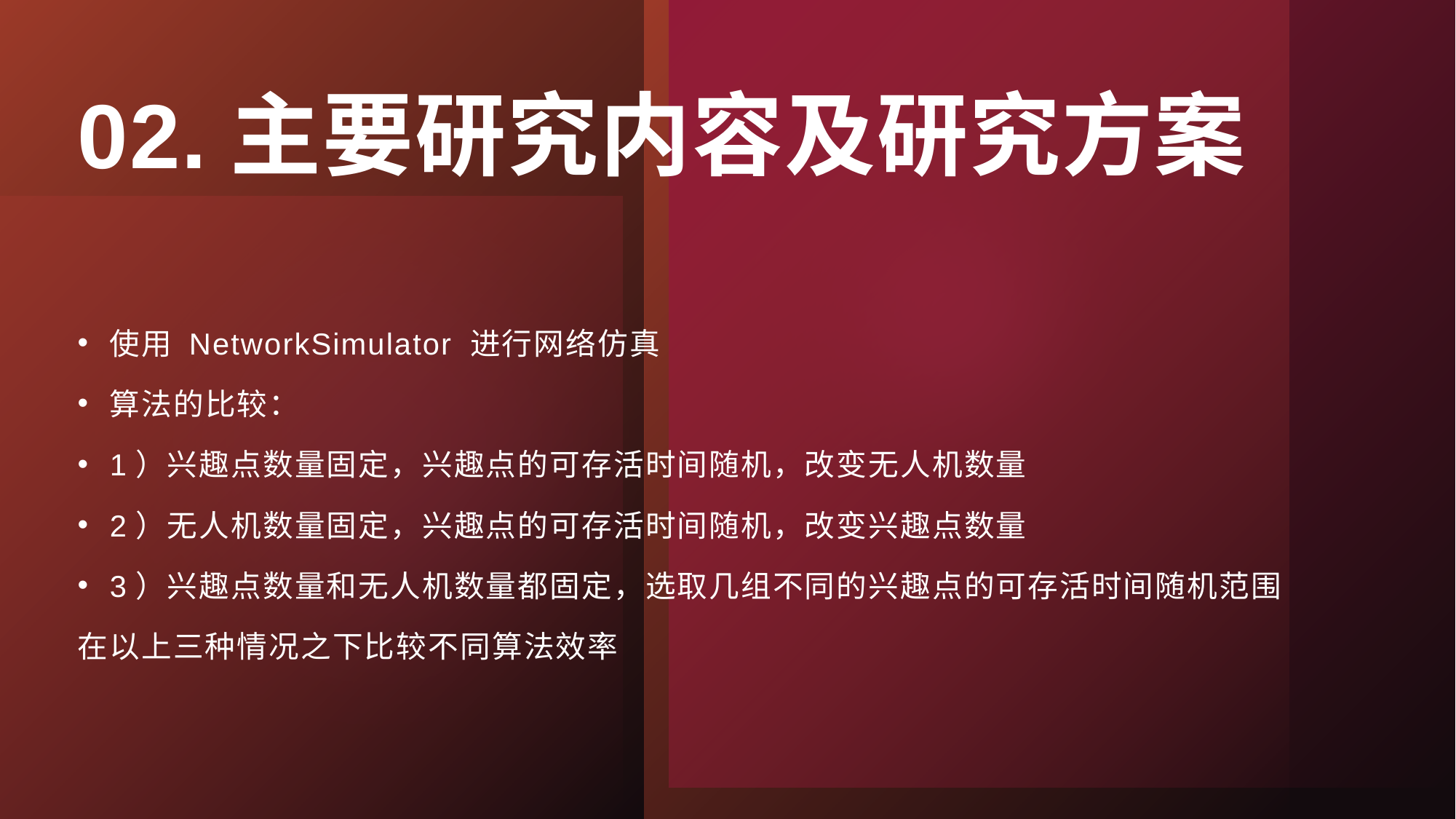

# 02.主要研究内容及研究方案
使用 NetworkSimulator 进行网络仿真
算法的比较：
1）兴趣点数量固定，兴趣点的可存活时间随机，改变无人机数量
2）无人机数量固定，兴趣点的可存活时间随机，改变兴趣点数量
3）兴趣点数量和无人机数量都固定，选取几组不同的兴趣点的可存活时间随机范围
在以上三种情况之下比较不同算法效率